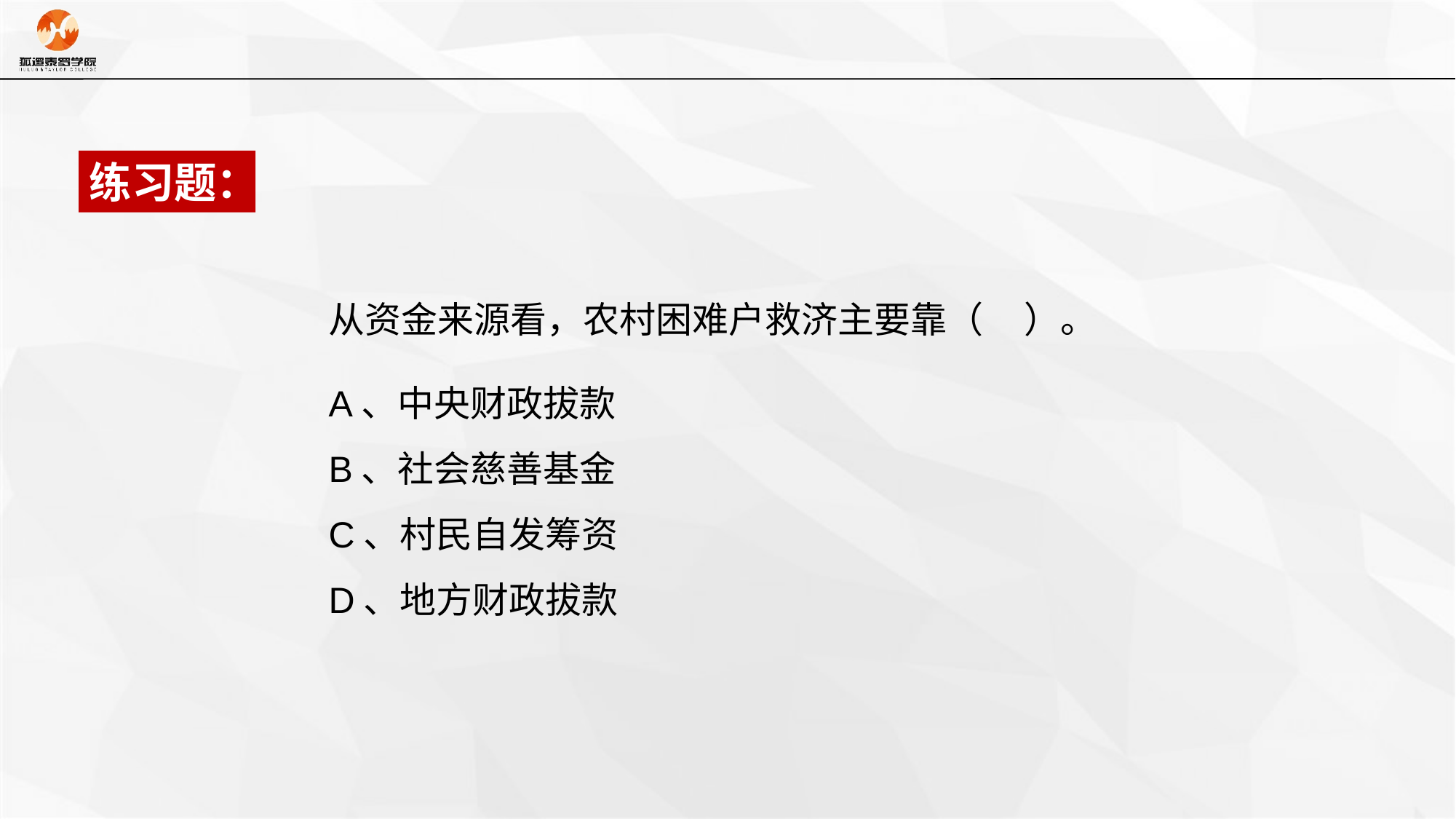

练习题：
从资金来源看，农村困难户救济主要靠（     ）。
A、中央财政拔款
B、社会慈善基金
C、村民自发筹资
D、地方财政拔款